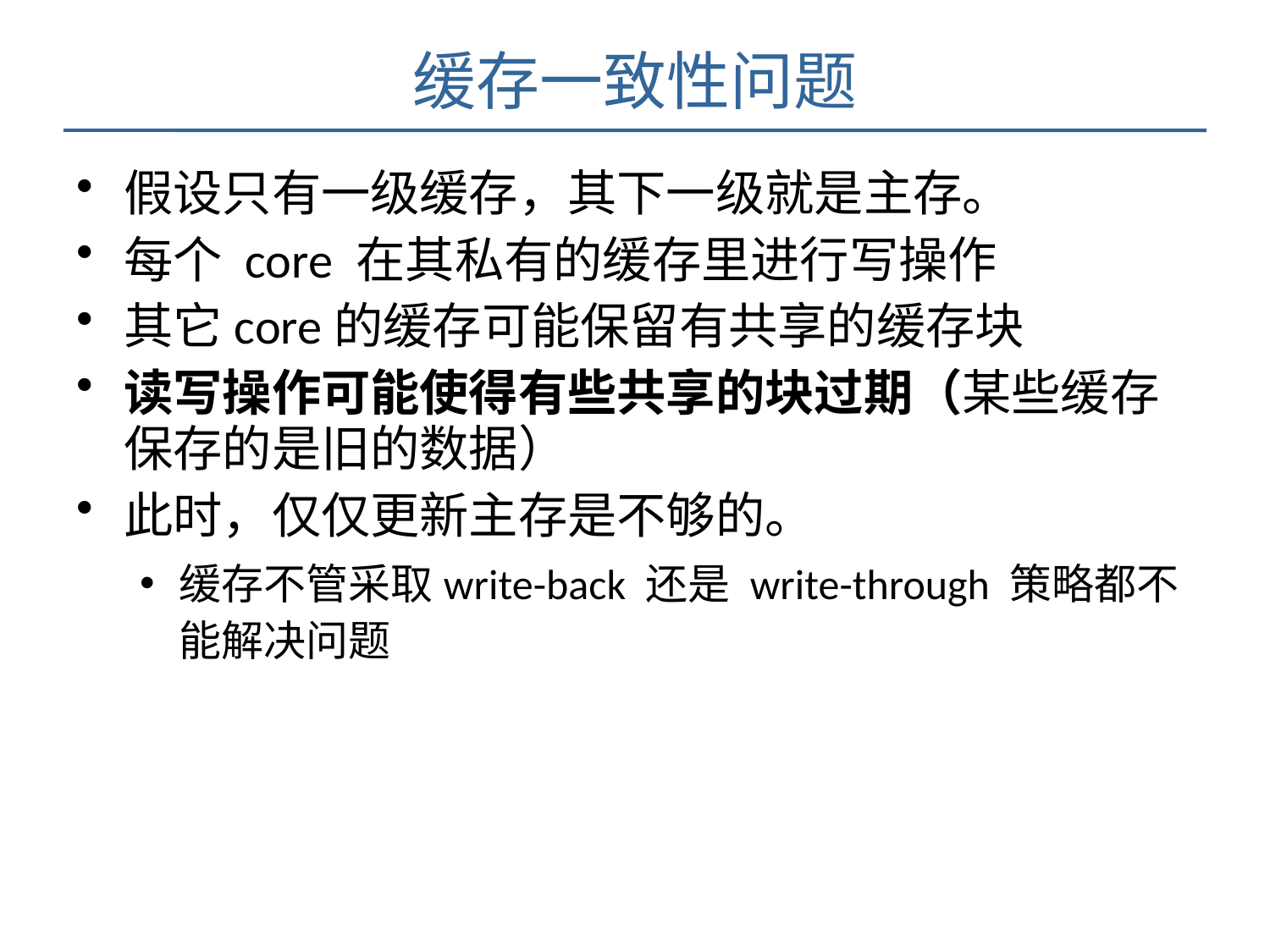

# 缓存一致性问题
假设只有一级缓存，其下一级就是主存。
每个 core 在其私有的缓存里进行写操作
其它core的缓存可能保留有共享的缓存块
读写操作可能使得有些共享的块过期（某些缓存保存的是旧的数据）
此时，仅仅更新主存是不够的。
缓存不管采取write-back 还是 write-through 策略都不能解决问题